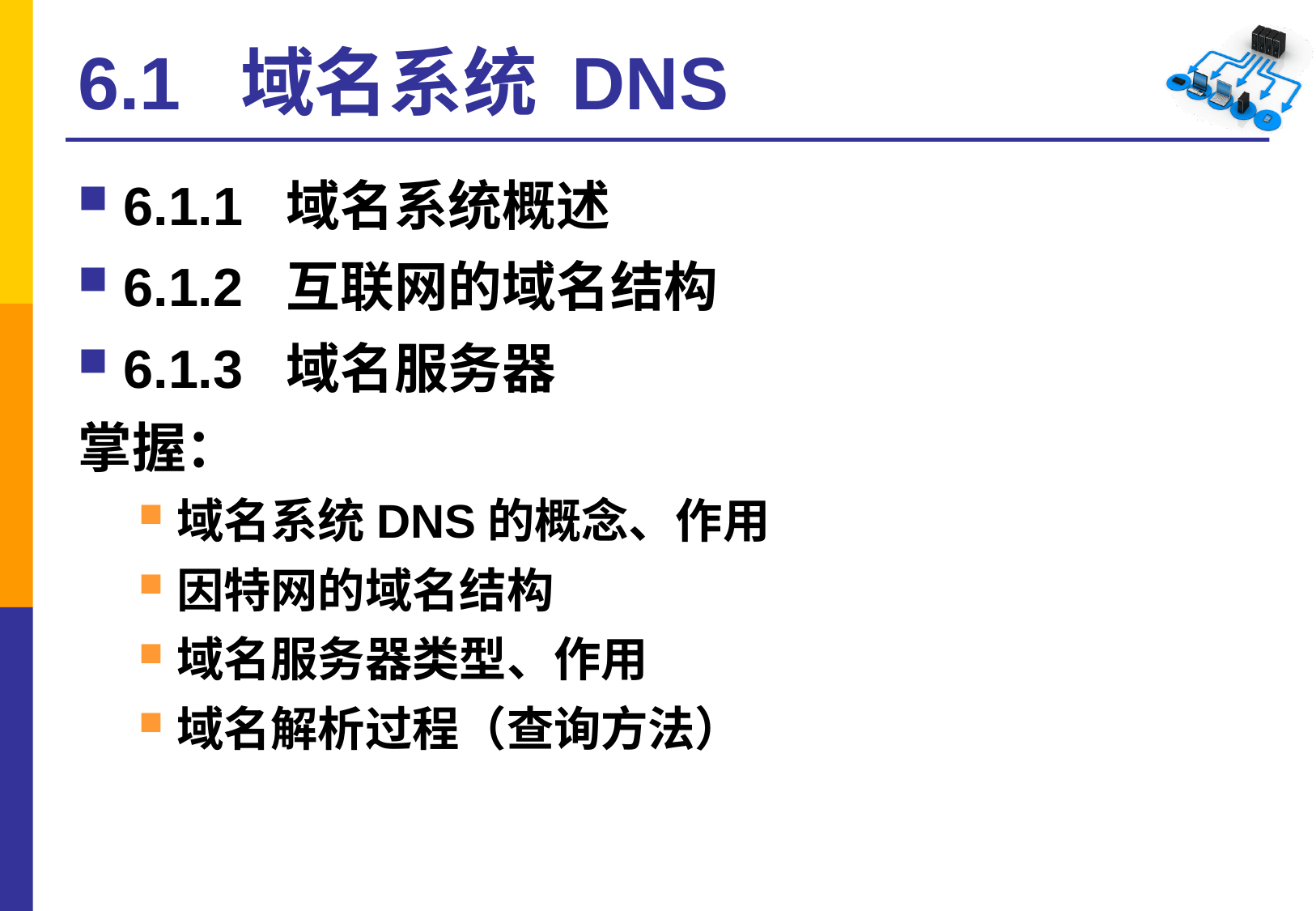

# 6.1  域名系统 DNS
6.1.1  域名系统概述
6.1.2  互联网的域名结构
6.1.3  域名服务器
掌握：
域名系统DNS的概念、作用
因特网的域名结构
域名服务器类型、作用
域名解析过程（查询方法）